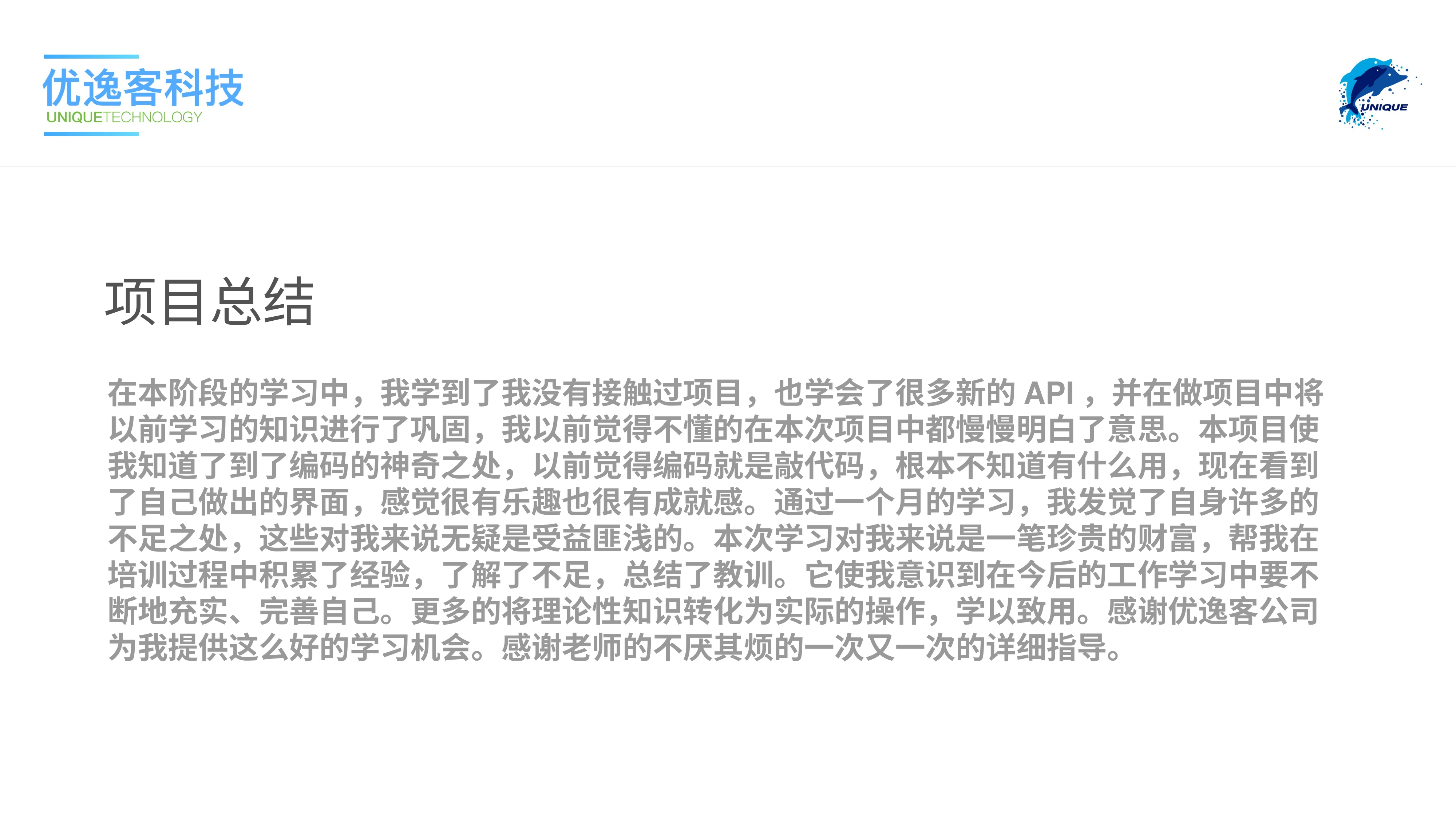

项目总结
在本阶段的学习中，我学到了我没有接触过项目，也学会了很多新的API，并在做项目中将以前学习的知识进行了巩固，我以前觉得不懂的在本次项目中都慢慢明白了意思。本项目使我知道了到了编码的神奇之处，以前觉得编码就是敲代码，根本不知道有什么用，现在看到了自己做出的界面，感觉很有乐趣也很有成就感。通过一个月的学习，我发觉了自身许多的不足之处，这些对我来说无疑是受益匪浅的。本次学习对我来说是一笔珍贵的财富，帮我在培训过程中积累了经验，了解了不足，总结了教训。它使我意识到在今后的工作学习中要不断地充实、完善自己。更多的将理论性知识转化为实际的操作，学以致用。感谢优逸客公司为我提供这么好的学习机会。感谢老师的不厌其烦的一次又一次的详细指导。